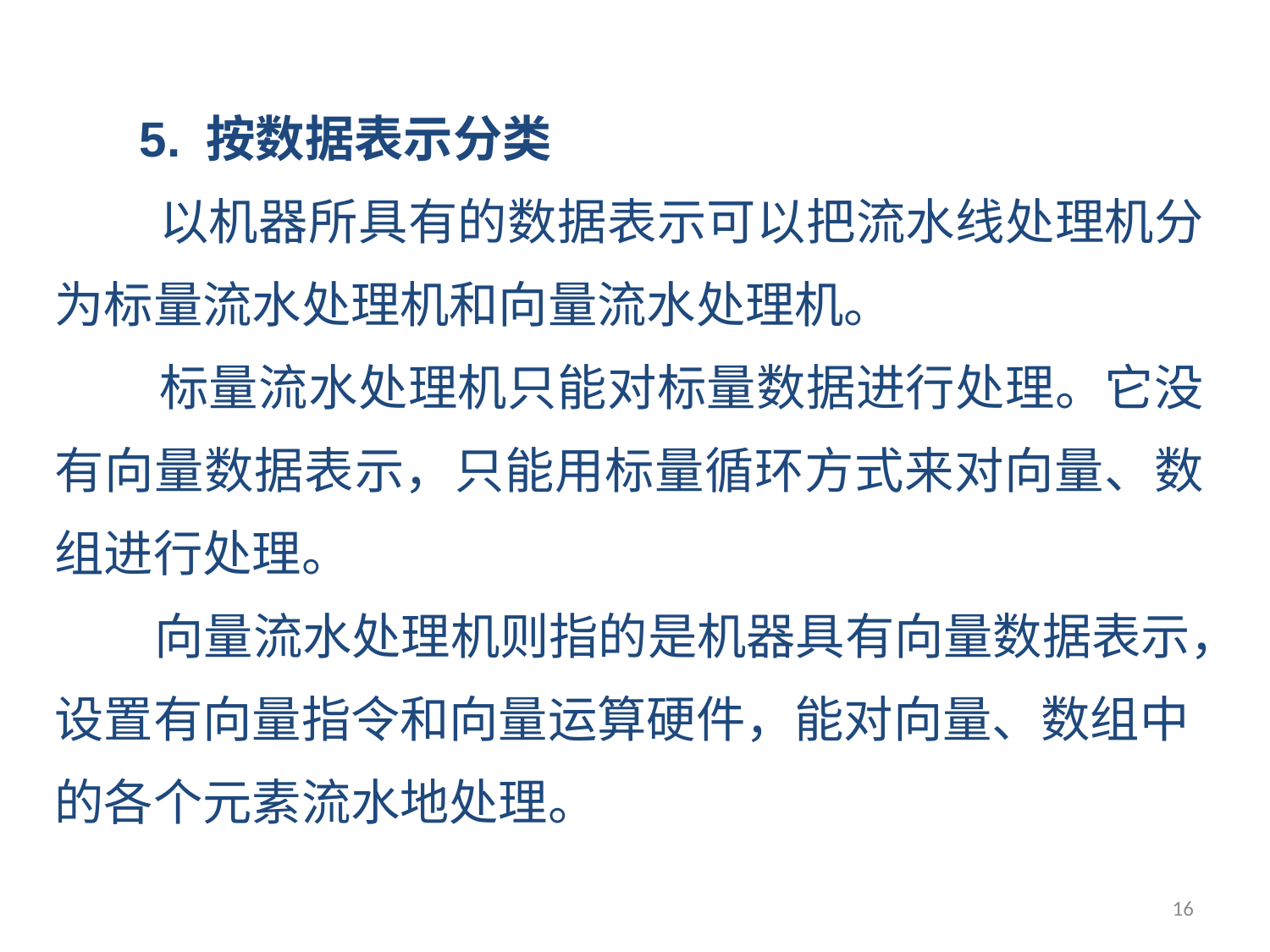

5. 按数据表示分类
        以机器所具有的数据表示可以把流水线处理机分为标量流水处理机和向量流水处理机。
        标量流水处理机只能对标量数据进行处理。它没有向量数据表示，只能用标量循环方式来对向量、数组进行处理。
        向量流水处理机则指的是机器具有向量数据表示，设置有向量指令和向量运算硬件，能对向量、数组中的各个元素流水地处理。
16